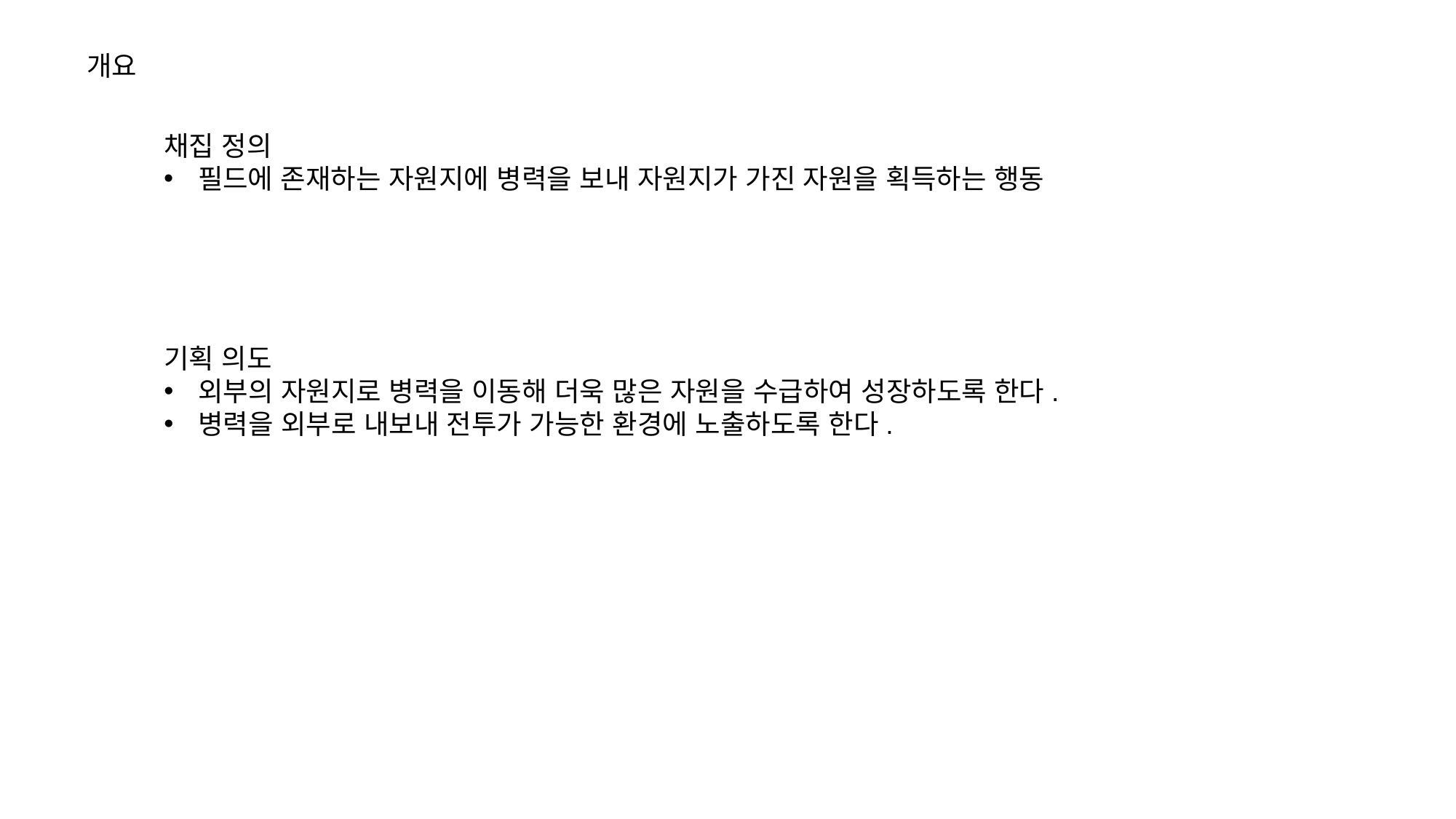

개요
채집 정의
필드에 존재하는 자원지에 병력을 보내 자원지가 가진 자원을 획득하는 행동
기획 의도
외부의 자원지로 병력을 이동해 더욱 많은 자원을 수급하여 성장하도록 한다.
병력을 외부로 내보내 전투가 가능한 환경에 노출하도록 한다.